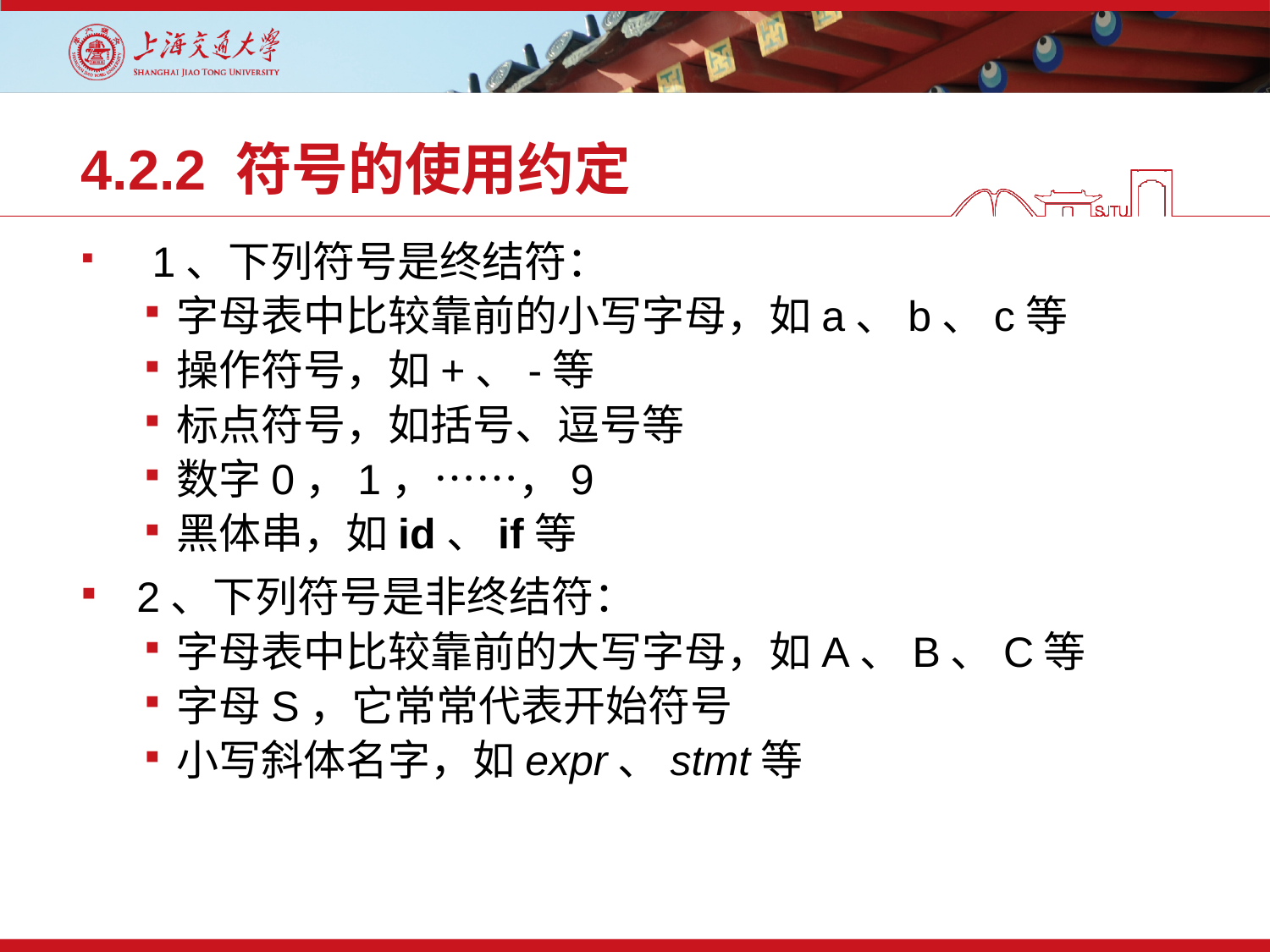

# 4.2.2 符号的使用约定
    1、下列符号是终结符：
字母表中比较靠前的小写字母，如a、b、c等
操作符号，如+、-等
标点符号，如括号、逗号等
数字0，1，……，9
黑体串，如id、if等
  2、下列符号是非终结符：
字母表中比较靠前的大写字母，如A、B、C等
字母S，它常常代表开始符号
小写斜体名字，如expr、stmt等